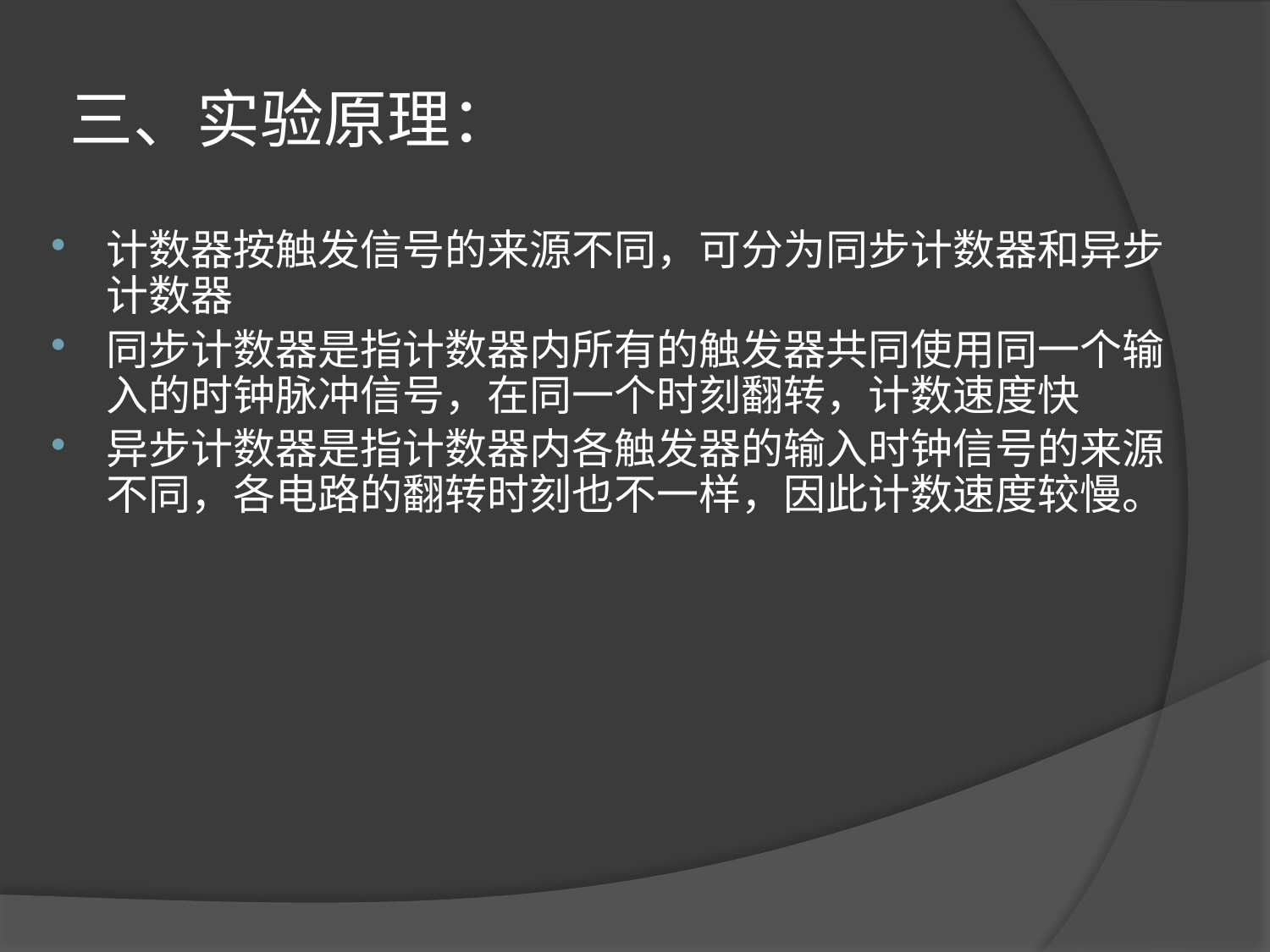

# 三、实验原理：
计数器按触发信号的来源不同，可分为同步计数器和异步计数器
同步计数器是指计数器内所有的触发器共同使用同一个输入的时钟脉冲信号，在同一个时刻翻转，计数速度快
异步计数器是指计数器内各触发器的输入时钟信号的来源不同，各电路的翻转时刻也不一样，因此计数速度较慢。